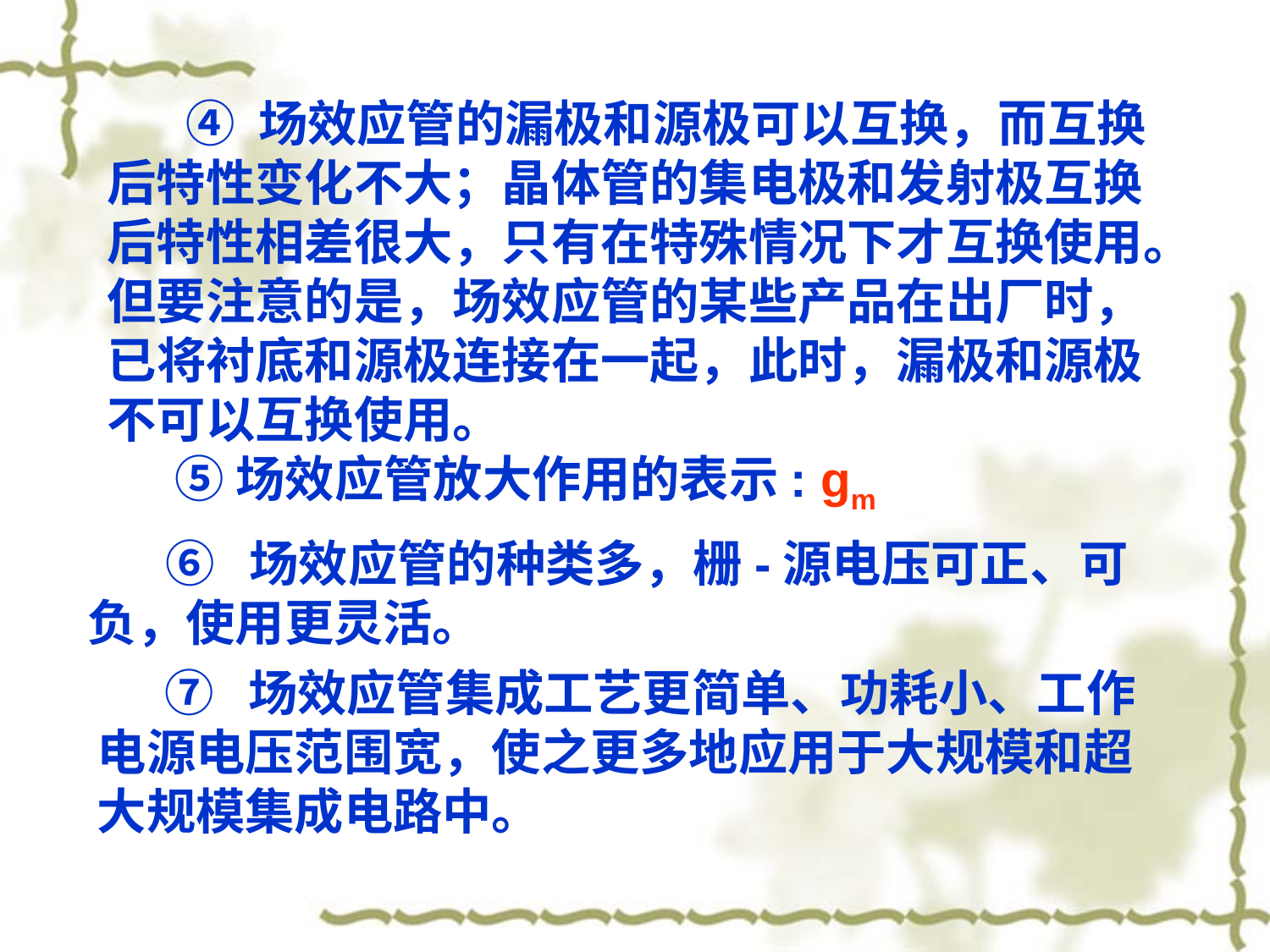

④ 场效应管的漏极和源极可以互换，而互换后特性变化不大；晶体管的集电极和发射极互换后特性相差很大，只有在特殊情况下才互换使用。但要注意的是，场效应管的某些产品在出厂时，已将衬底和源极连接在一起，此时，漏极和源极不可以互换使用。
      ⑤场效应管放大作用的表示: gm
       ⑥  场效应管的种类多，栅-源电压可正、可负，使用更灵活。
      ⑦  场效应管集成工艺更简单、功耗小、工作电源电压范围宽，使之更多地应用于大规模和超大规模集成电路中。
114